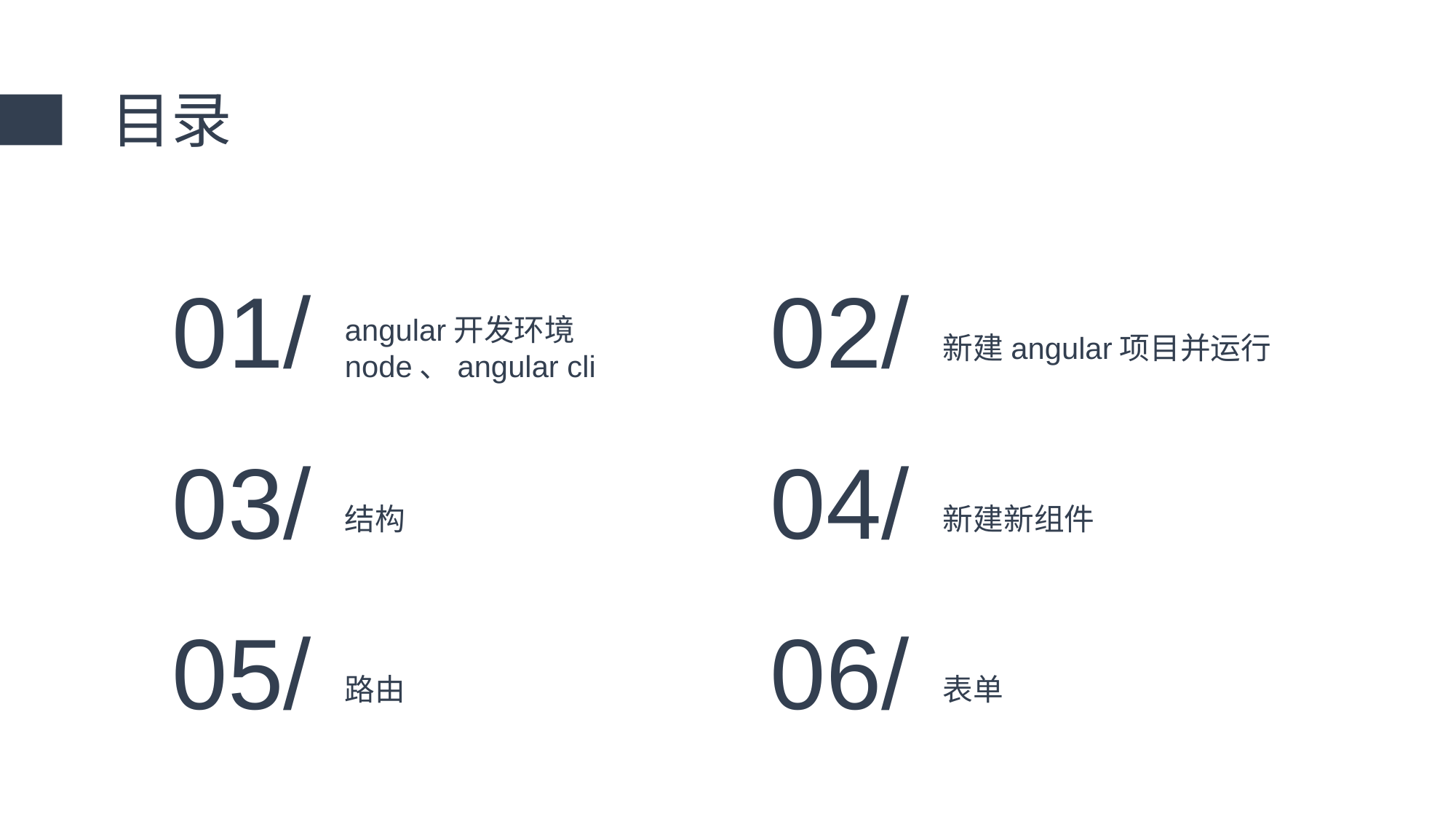

目录

01/
02/
angular开发环境
node、angular cli
新建angular项目并运行
03/
04/
结构
新建新组件
05/
06/
路由
表单